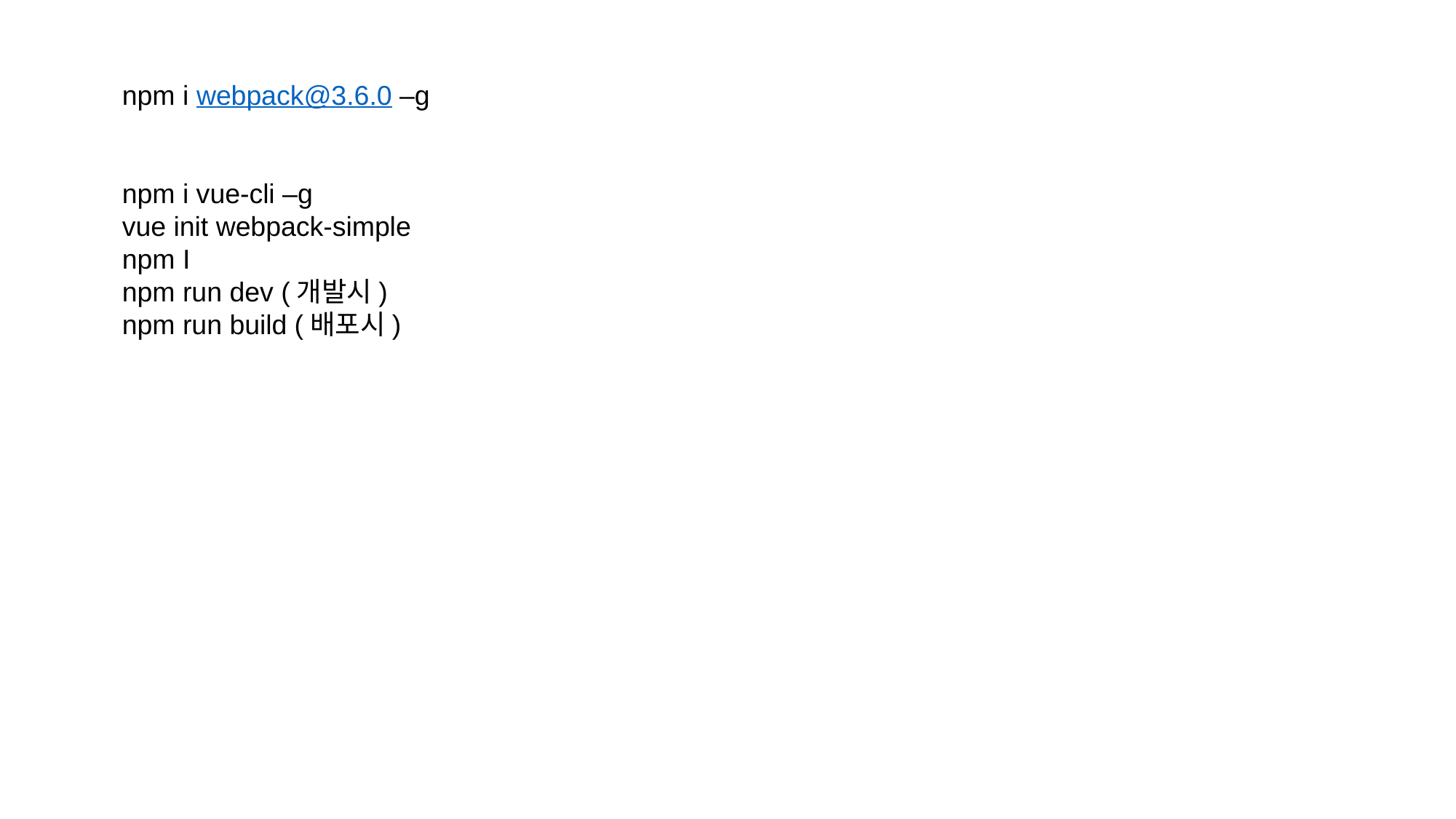

npm i webpack@3.6.0 –g

npm i vue-cli –g
vue init webpack-simple
npm I
npm run dev (개발시)
npm run build (배포시)